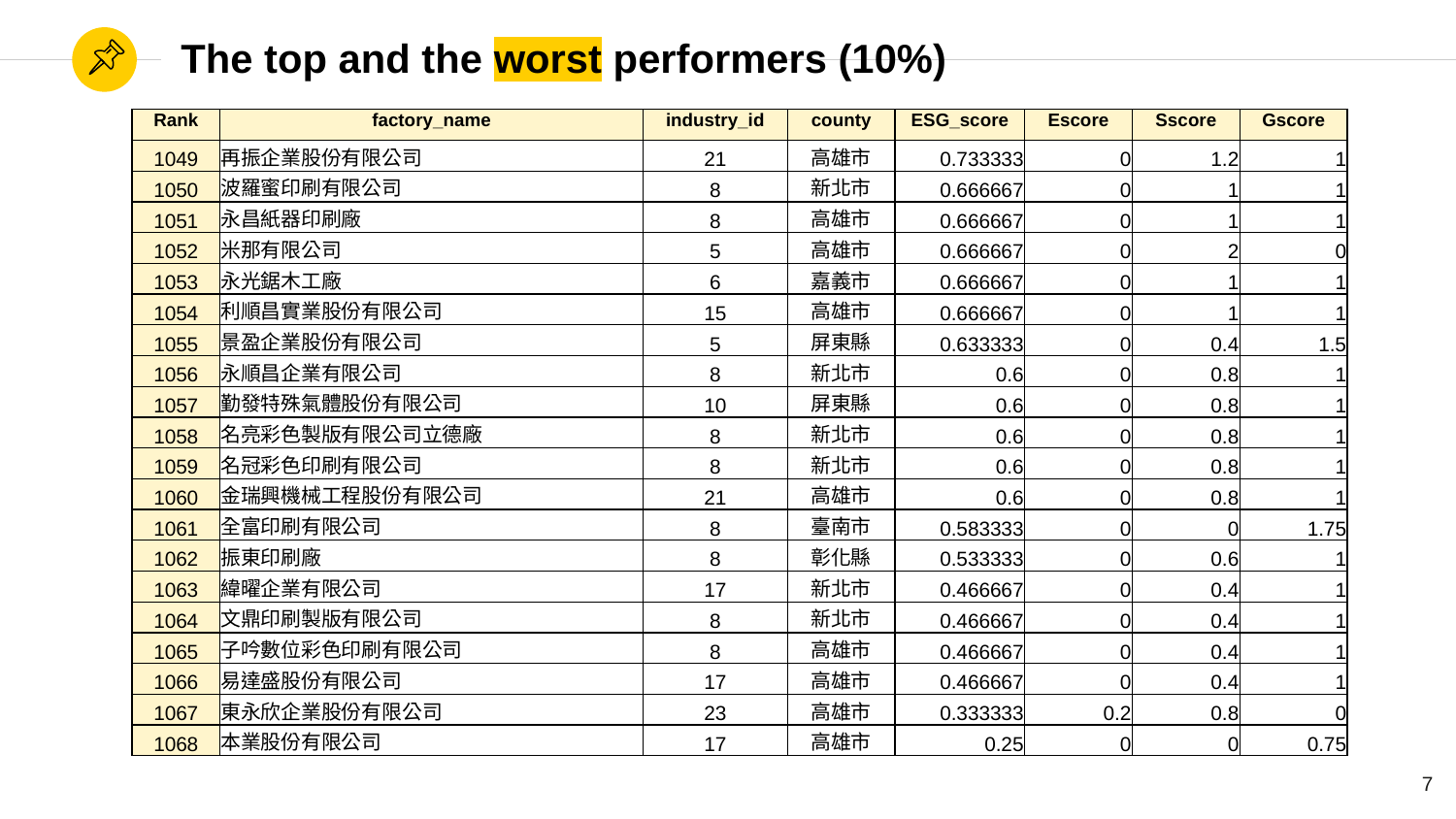

# The top and the worst performers (10%)

| Rank | factory\_name | industry\_id | county | ESG\_score | Escore | Sscore | Gscore |
| --- | --- | --- | --- | --- | --- | --- | --- |
| 1049 | 再振企業股份有限公司 | 21 | 高雄市 | 0.733333 | 0 | 1.2 | 1 |
| 1050 | 波羅蜜印刷有限公司 | 8 | 新北市 | 0.666667 | 0 | 1 | 1 |
| 1051 | 永昌紙器印刷廠 | 8 | 高雄市 | 0.666667 | 0 | 1 | 1 |
| 1052 | 米那有限公司 | 5 | 高雄市 | 0.666667 | 0 | 2 | 0 |
| 1053 | 永光鋸木工廠 | 6 | 嘉義市 | 0.666667 | 0 | 1 | 1 |
| 1054 | 利順昌實業股份有限公司 | 15 | 高雄市 | 0.666667 | 0 | 1 | 1 |
| 1055 | 景盈企業股份有限公司 | 5 | 屏東縣 | 0.633333 | 0 | 0.4 | 1.5 |
| 1056 | 永順昌企業有限公司 | 8 | 新北市 | 0.6 | 0 | 0.8 | 1 |
| 1057 | 勤發特殊氣體股份有限公司 | 10 | 屏東縣 | 0.6 | 0 | 0.8 | 1 |
| 1058 | 名亮彩色製版有限公司立德廠 | 8 | 新北市 | 0.6 | 0 | 0.8 | 1 |
| 1059 | 名冠彩色印刷有限公司 | 8 | 新北市 | 0.6 | 0 | 0.8 | 1 |
| 1060 | 金瑞興機械工程股份有限公司 | 21 | 高雄市 | 0.6 | 0 | 0.8 | 1 |
| 1061 | 全富印刷有限公司 | 8 | 臺南市 | 0.583333 | 0 | 0 | 1.75 |
| 1062 | 振東印刷廠 | 8 | 彰化縣 | 0.533333 | 0 | 0.6 | 1 |
| 1063 | 緯曜企業有限公司 | 17 | 新北市 | 0.466667 | 0 | 0.4 | 1 |
| 1064 | 文鼎印刷製版有限公司 | 8 | 新北市 | 0.466667 | 0 | 0.4 | 1 |
| 1065 | 子吟數位彩色印刷有限公司 | 8 | 高雄市 | 0.466667 | 0 | 0.4 | 1 |
| 1066 | 易達盛股份有限公司 | 17 | 高雄市 | 0.466667 | 0 | 0.4 | 1 |
| 1067 | 東永欣企業股份有限公司 | 23 | 高雄市 | 0.333333 | 0.2 | 0.8 | 0 |
| 1068 | 本業股份有限公司 | 17 | 高雄市 | 0.25 | 0 | 0 | 0.75 |
7